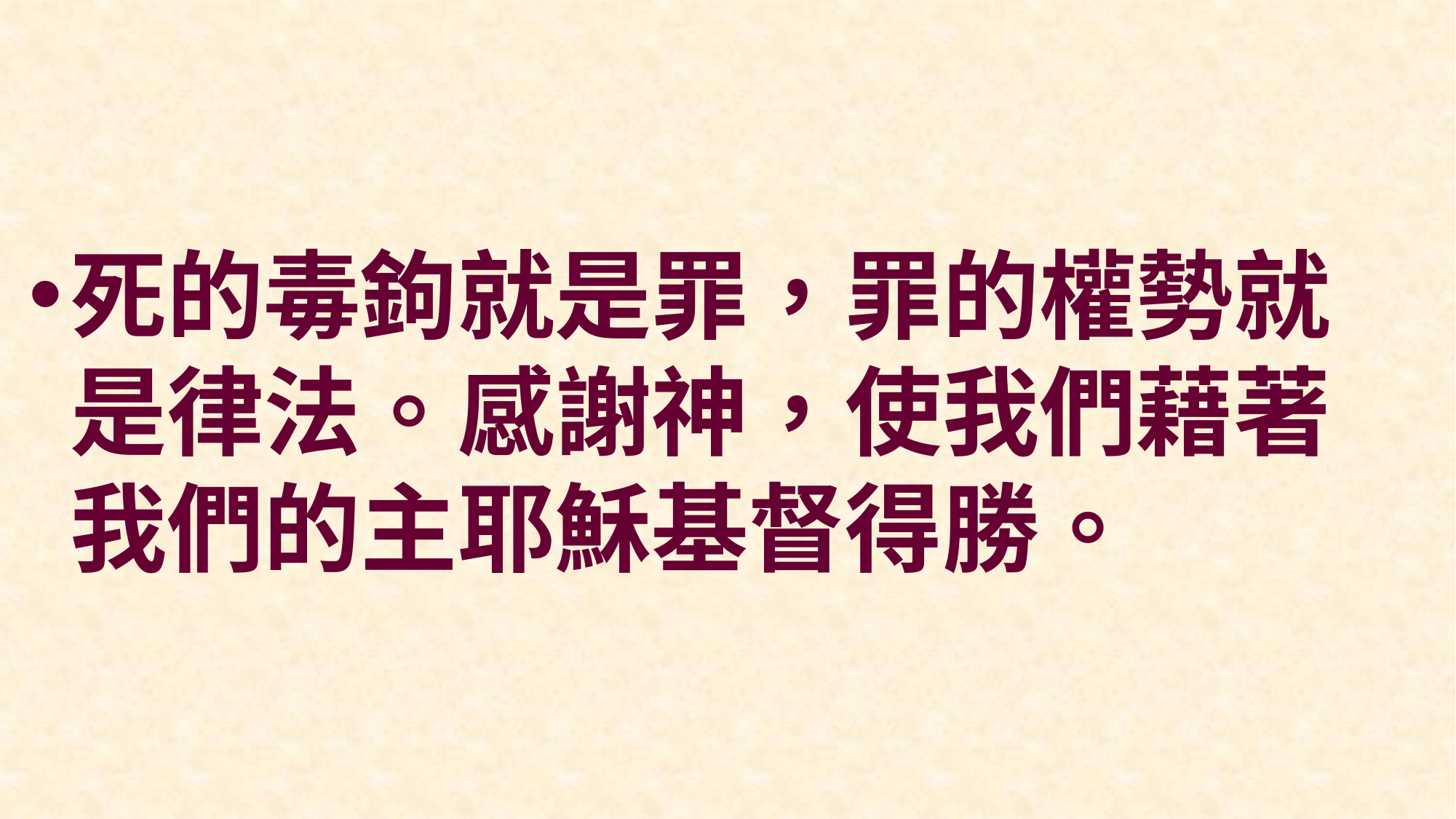

死的毒鉤就是罪，罪的權勢就是律法。感謝神，使我們藉著我們的主耶穌基督得勝。